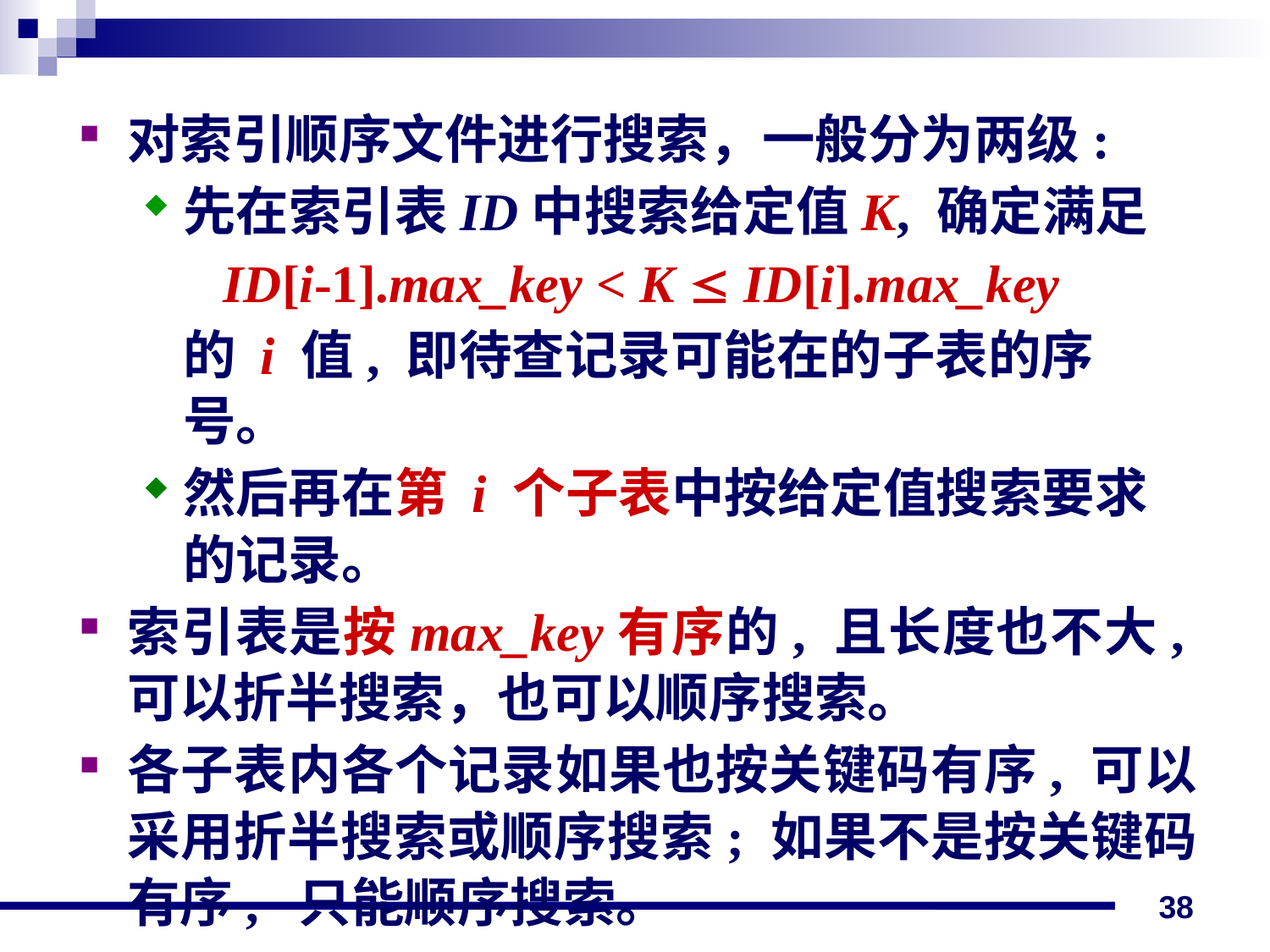

对索引顺序文件进行搜索，一般分为两级:
先在索引表ID中搜索给定值K, 确定满足
      ID[i-1].max_key < K ≤ ID[i].max_key
	的 i 值, 即待查记录可能在的子表的序号。
然后再在第 i 个子表中按给定值搜索要求的记录。
索引表是按max_key有序的, 且长度也不大,可以折半搜索，也可以顺序搜索。
各子表内各个记录如果也按关键码有序, 可以采用折半搜索或顺序搜索; 如果不是按关键码有序,  只能顺序搜索。
38